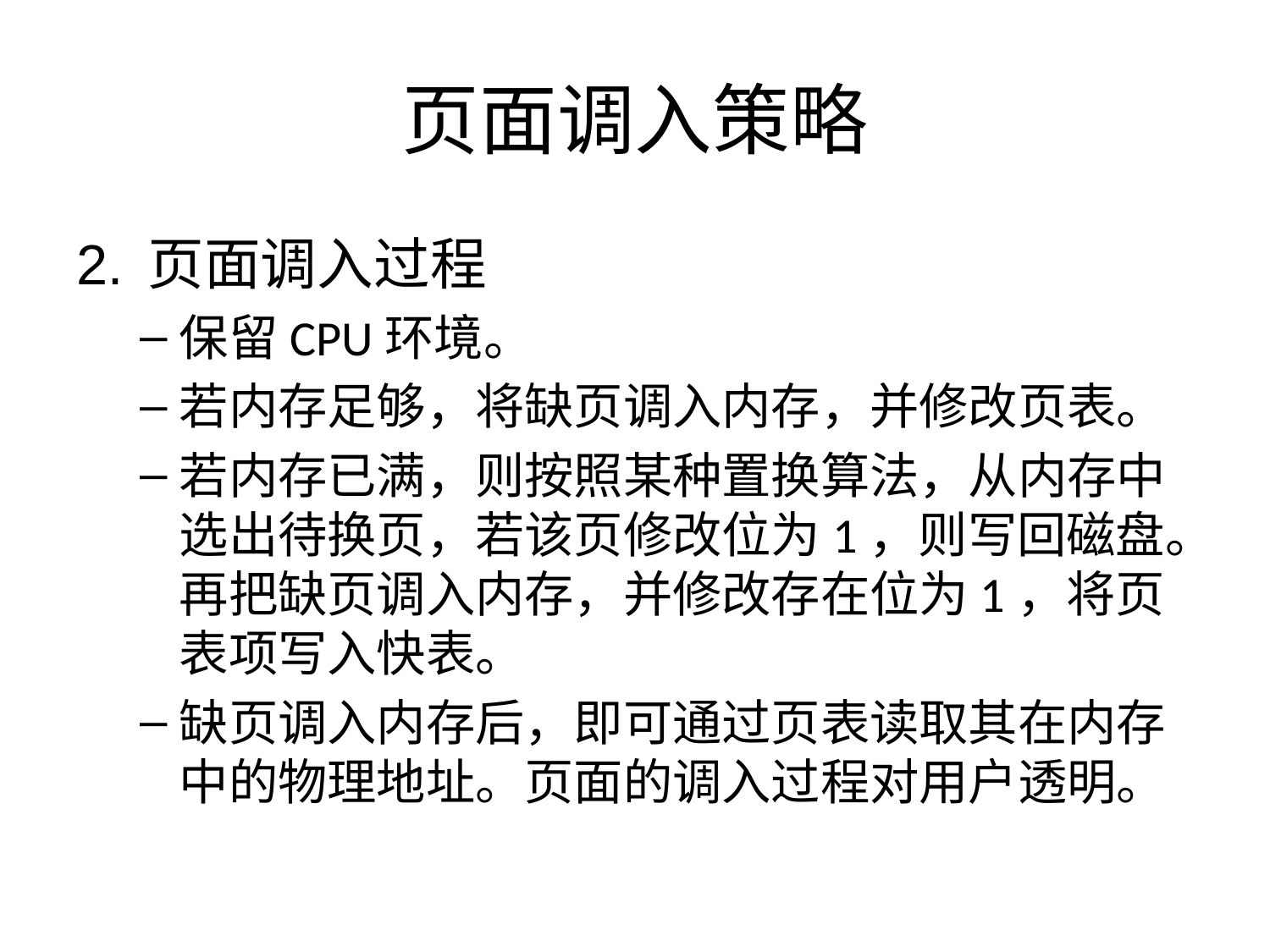

# 页面调入策略
页面调入过程
保留CPU环境。
若内存足够，将缺页调入内存，并修改页表。
若内存已满，则按照某种置换算法，从内存中选出待换页，若该页修改位为1，则写回磁盘。再把缺页调入内存，并修改存在位为1，将页表项写入快表。
缺页调入内存后，即可通过页表读取其在内存中的物理地址。页面的调入过程对用户透明。